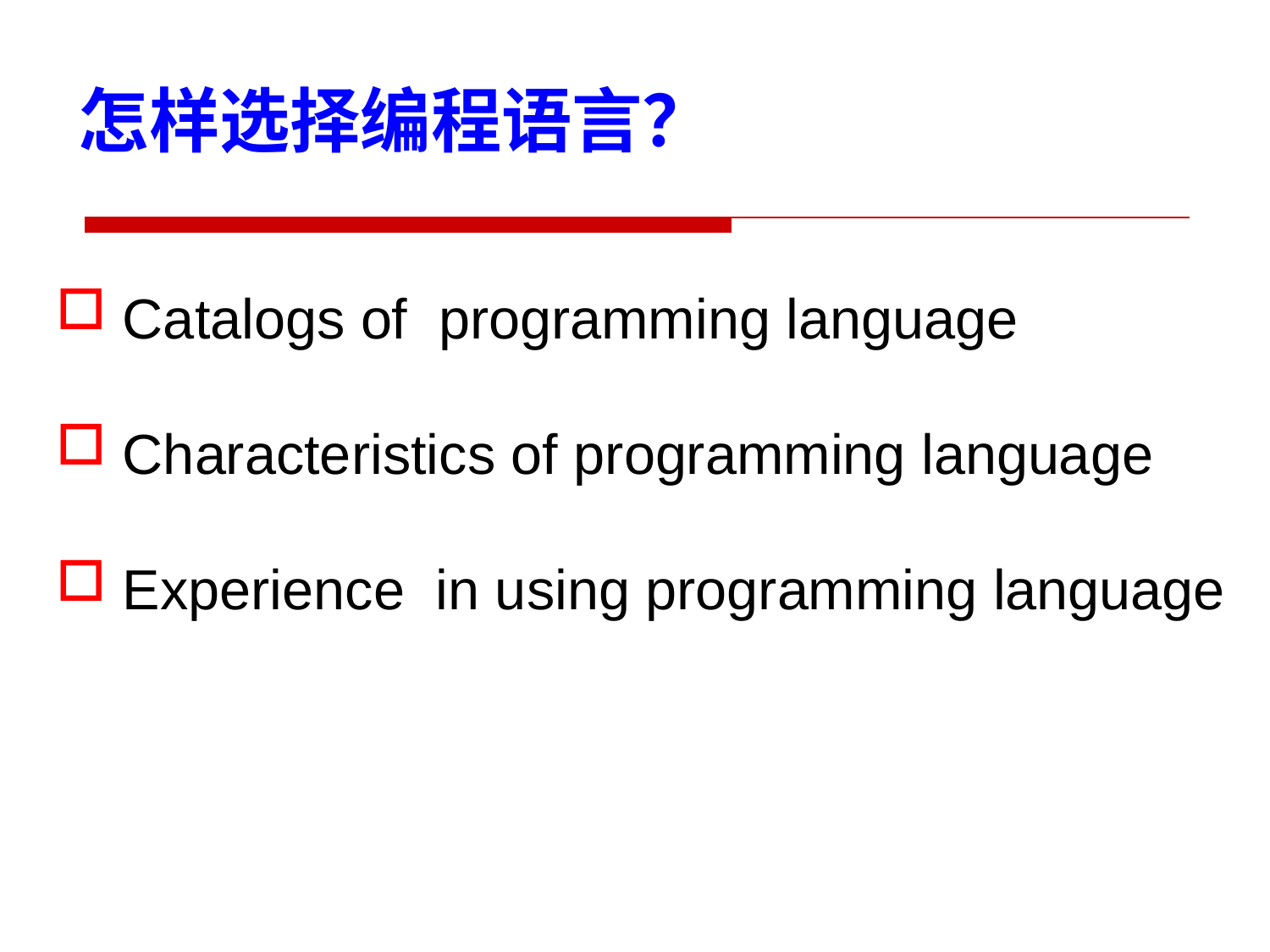

怎样选择编程语言？
 Catalogs of  programming language

 Characteristics of programming language

 Experience  in using programming language